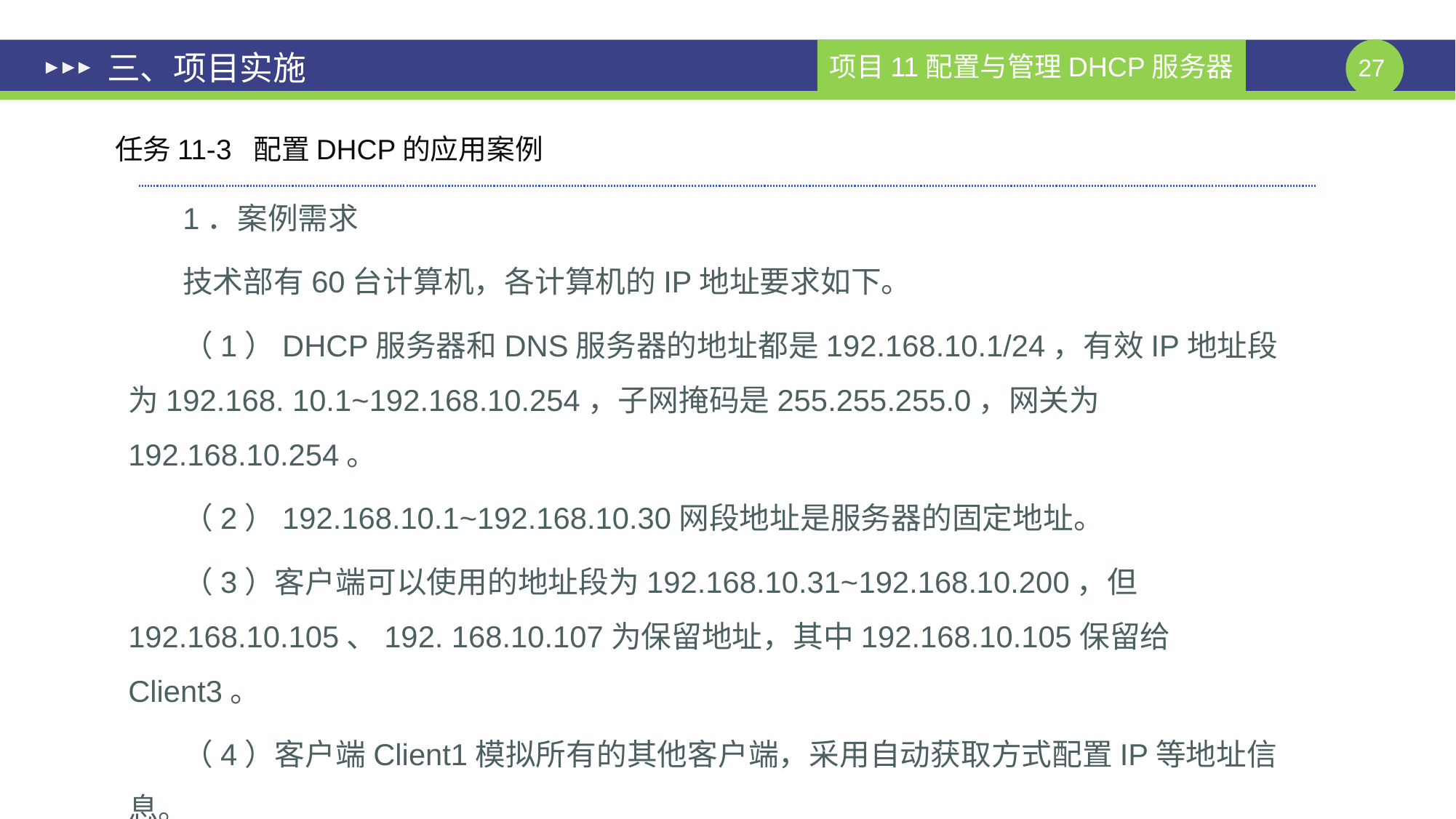

# 三、项目实施
任务11-3  配置DHCP的应用案例
1．案例需求
技术部有60台计算机，各计算机的IP地址要求如下。
（1）DHCP服务器和DNS服务器的地址都是192.168.10.1/24，有效IP地址段为192.168. 10.1~192.168.10.254，子网掩码是255.255.255.0，网关为192.168.10.254。
（2）192.168.10.1~192.168.10.30网段地址是服务器的固定地址。
（3）客户端可以使用的地址段为192.168.10.31~192.168.10.200，但192.168.10.105、192. 168.10.107为保留地址，其中192.168.10.105保留给Client3。
（4）客户端Client1模拟所有的其他客户端，采用自动获取方式配置IP等地址信息。